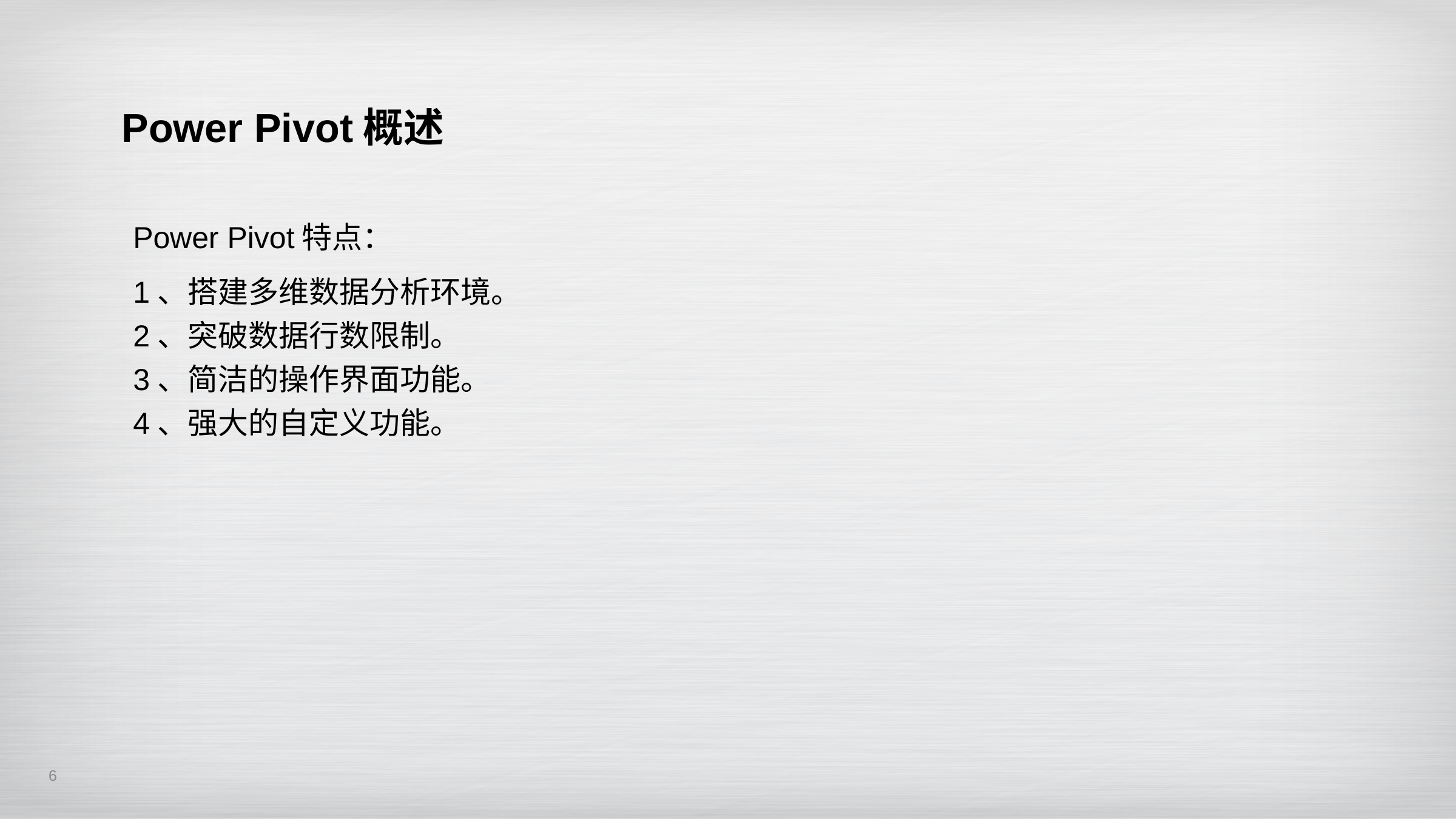

Power Pivot概述
Power Pivot特点：
1、搭建多维数据分析环境。
2、突破数据行数限制。
3、简洁的操作界面功能。
4、强大的自定义功能。